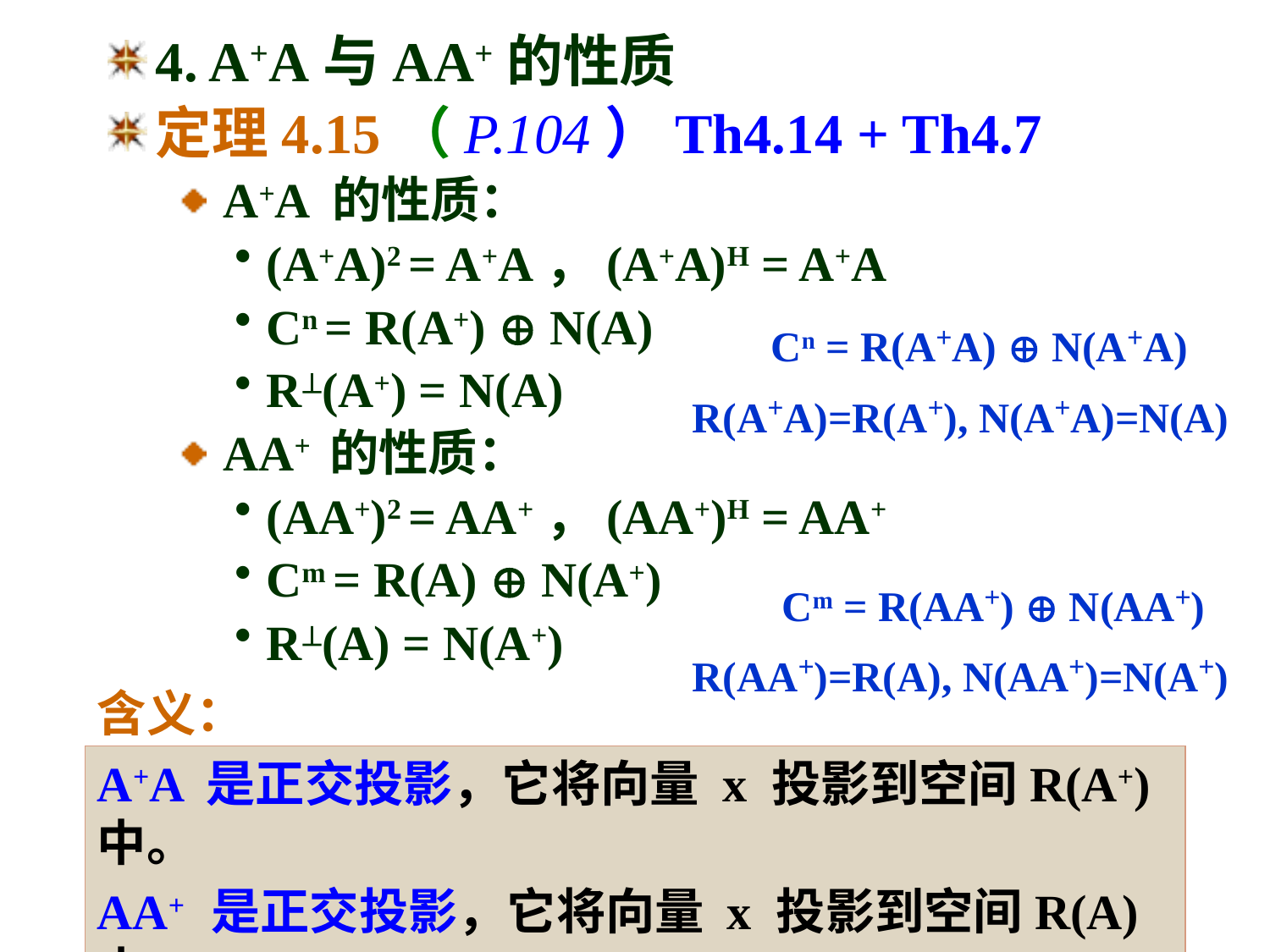

4. A+A与AA+的性质
定理4.15（P.104）Th4.14 + Th4.7
 A+A 的性质：
(A+A)2 = A+A，(A+A)H = A+A
Cn = R(A+) ⊕ N(A)
R⊥(A+) = N(A)
 AA+ 的性质：
(AA+)2 = AA+，(AA+)H = AA+
Cm = R(A) ⊕ N(A+)
R⊥(A) = N(A+)
Cn = R(A+A) ⊕ N(A+A)
R(A+A)=R(A+), N(A+A)=N(A)
Cm = R(AA+) ⊕ N(AA+)
R(AA+)=R(A), N(AA+)=N(A+)
含义：
A+A 是正交投影，它将向量 x 投影到空间R(A+)中。
AA+  是正交投影，它将向量 x 投影到空间R(A)中。